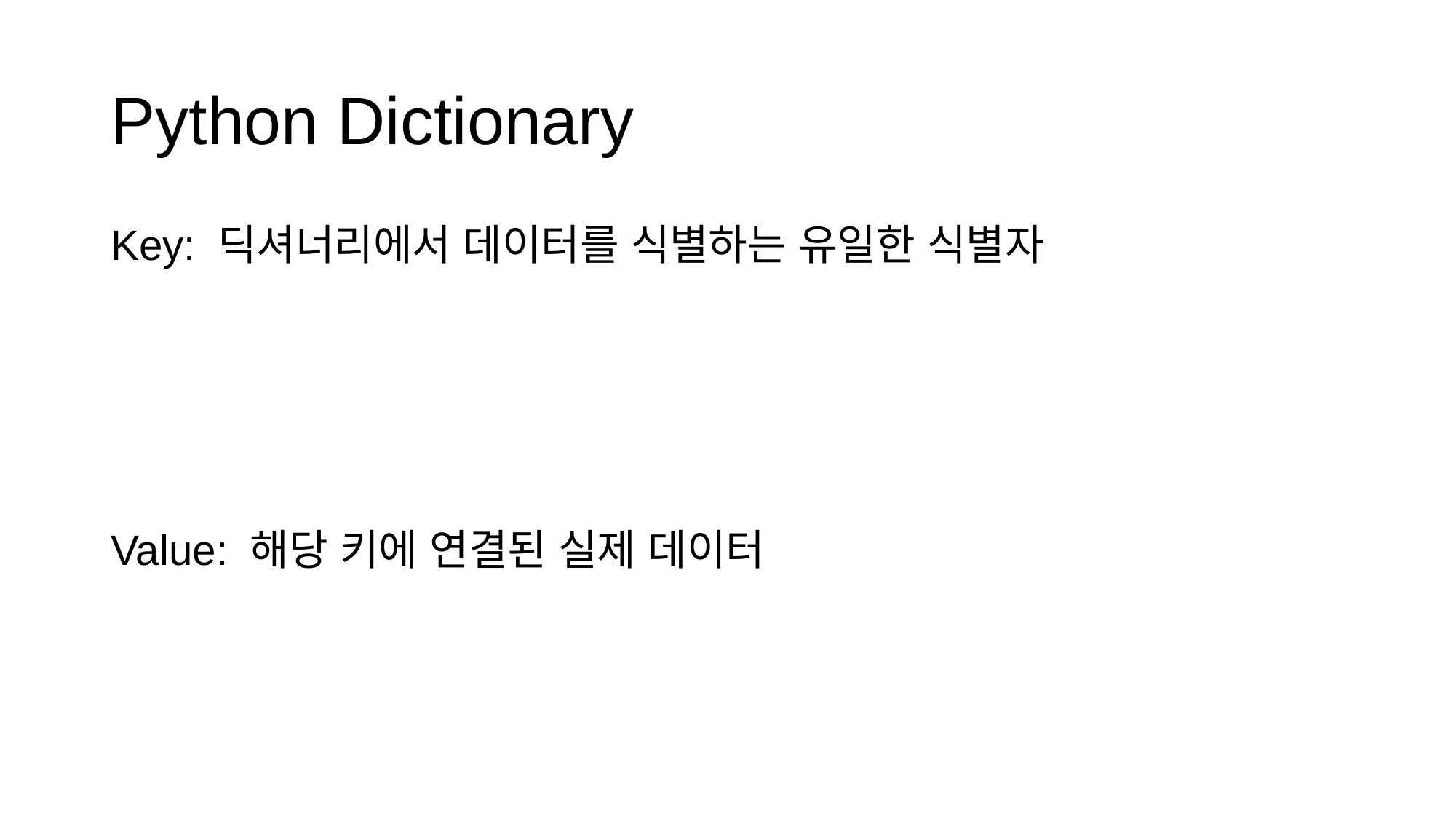

# Python Dictionary
Key: 딕셔너리에서 데이터를 식별하는 유일한 식별자

Value: 해당 키에 연결된 실제 데이터